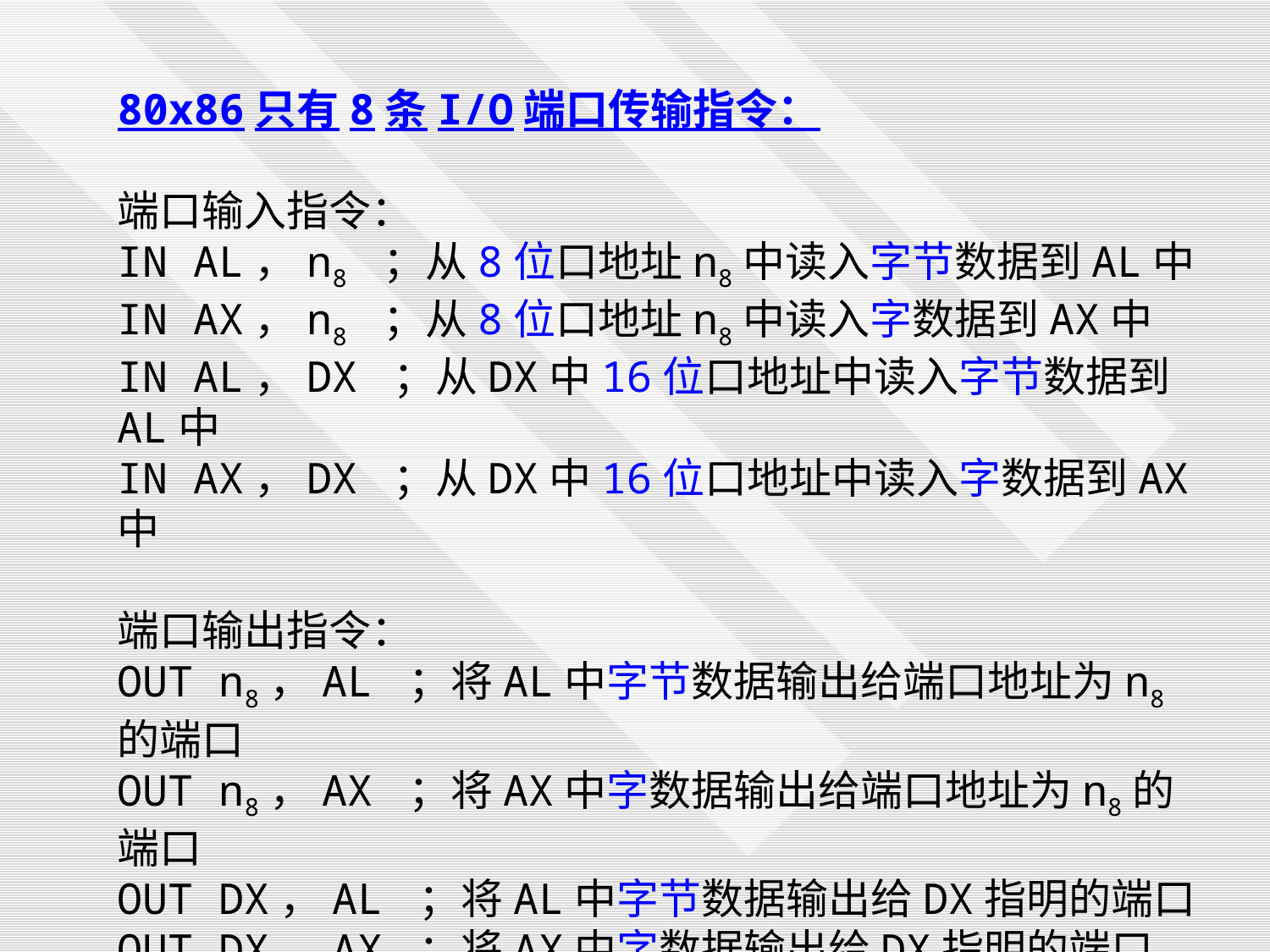

80x86只有8条I/O端口传输指令：

端口输入指令：
IN AL，n8 ；从8位口地址n8中读入字节数据到AL中
IN AX，n8 ；从8位口地址n8中读入字数据到AX中
IN AL，DX ；从DX中16位口地址中读入字节数据到AL中
IN AX，DX ；从DX中16位口地址中读入字数据到AX中

端口输出指令：
OUT n8，AL ；将AL中字节数据输出给端口地址为n8的端口
OUT n8，AX ；将AX中字数据输出给端口地址为n8的端口
OUT DX，AL ；将AL中字节数据输出给DX指明的端口
OUT DX，AX ；将AX中字数据输出给DX指明的端口

(n8为八位口地址)